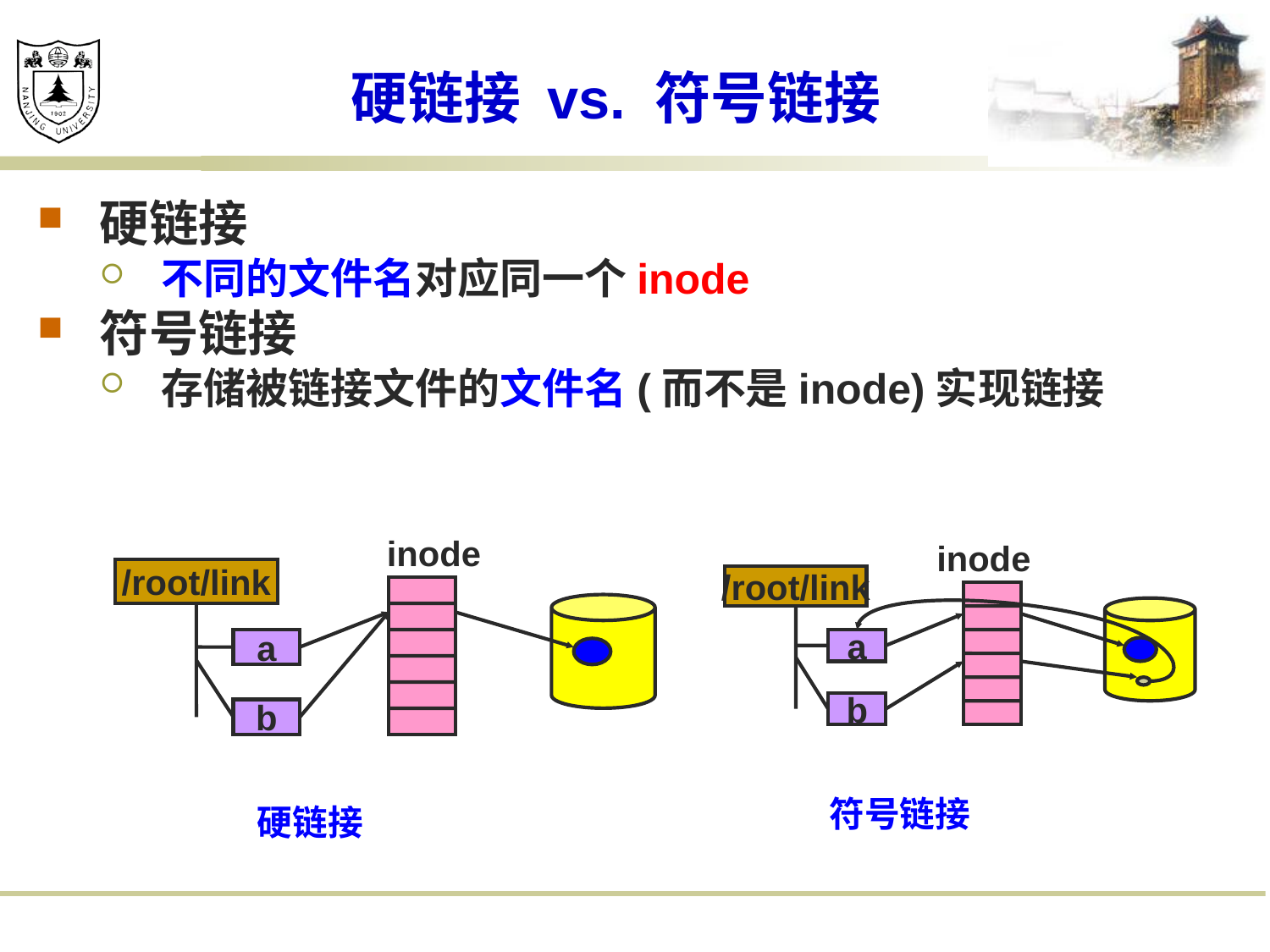

# 硬链接 vs. 符号链接
硬链接
不同的文件名对应同一个inode
符号链接
存储被链接文件的文件名(而不是inode)实现链接

inode
/root/link

a

b
inode
/root/link

a

b
符号链接
硬链接
93